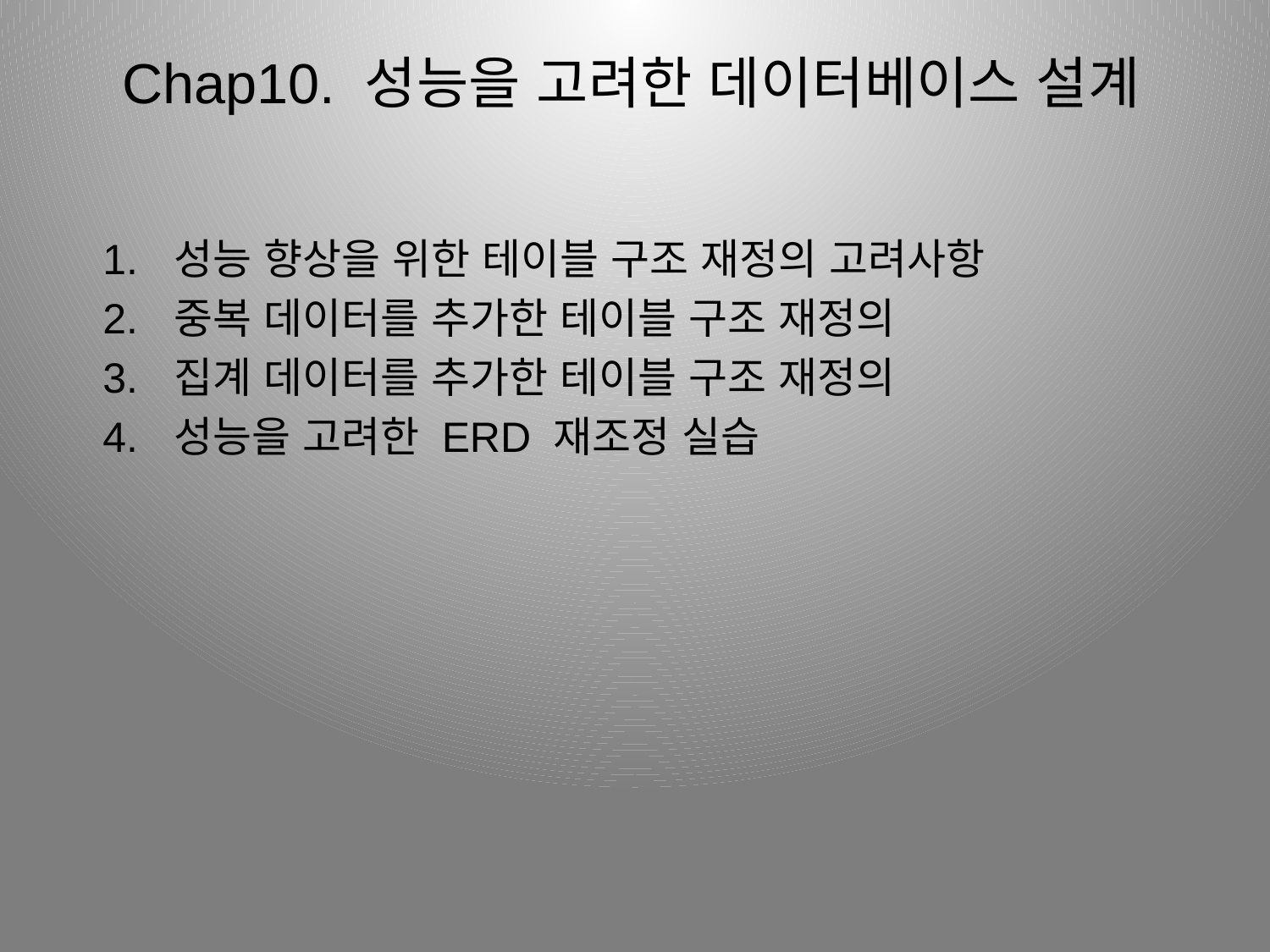

# Chap10. 성능을 고려한 데이터베이스 설계
성능 향상을 위한 테이블 구조 재정의 고려사항
중복 데이터를 추가한 테이블 구조 재정의
집계 데이터를 추가한 테이블 구조 재정의
성능을 고려한 ERD 재조정 실습